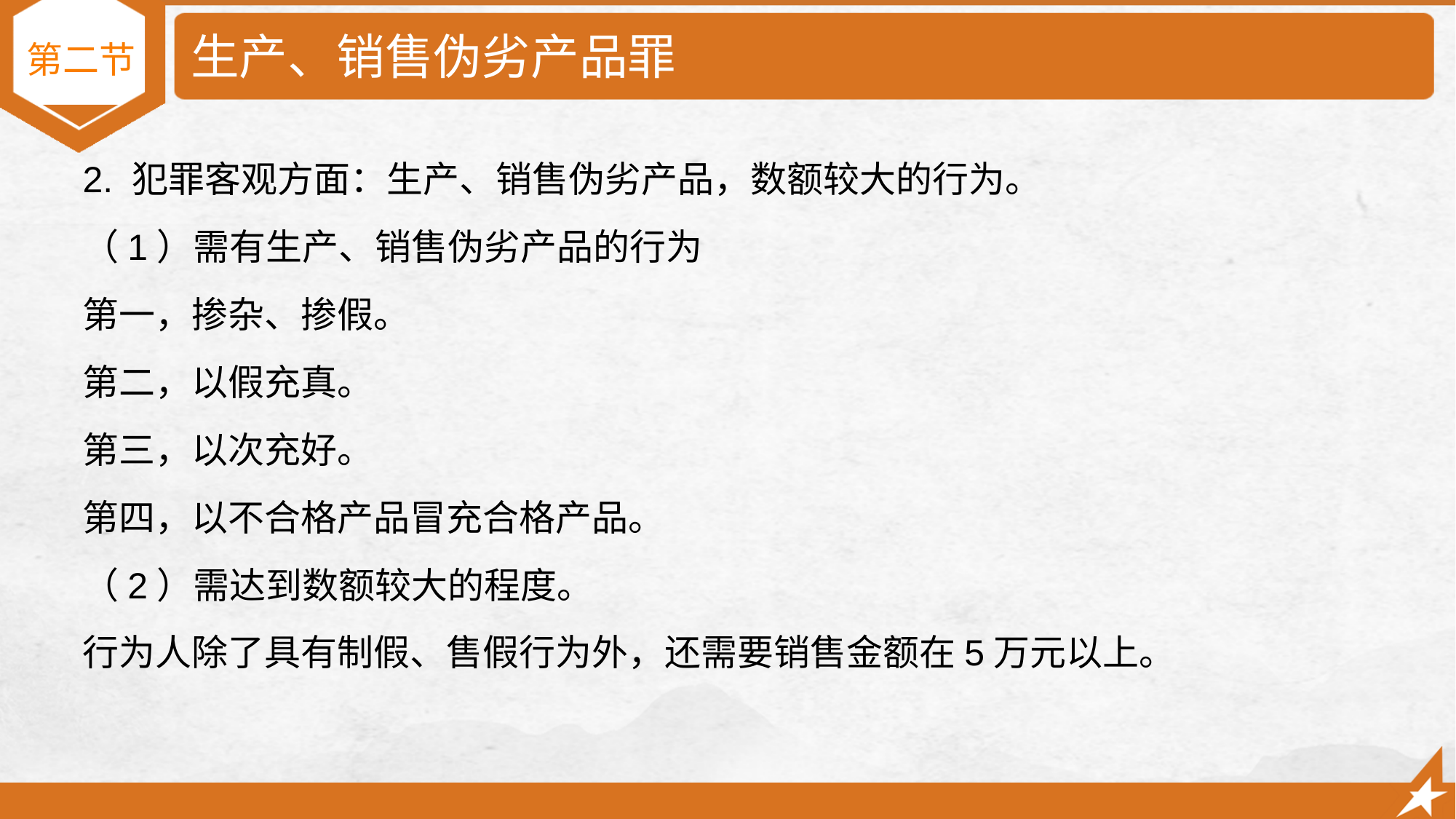

# 生产、销售伪劣产品罪
第二节
2. 犯罪客观方面：生产、销售伪劣产品，数额较大的行为。
（1）需有生产、销售伪劣产品的行为
第一，掺杂、掺假。
第二，以假充真。
第三，以次充好。
第四，以不合格产品冒充合格产品。
（2）需达到数额较大的程度。
行为人除了具有制假、售假行为外，还需要销售金额在5万元以上。